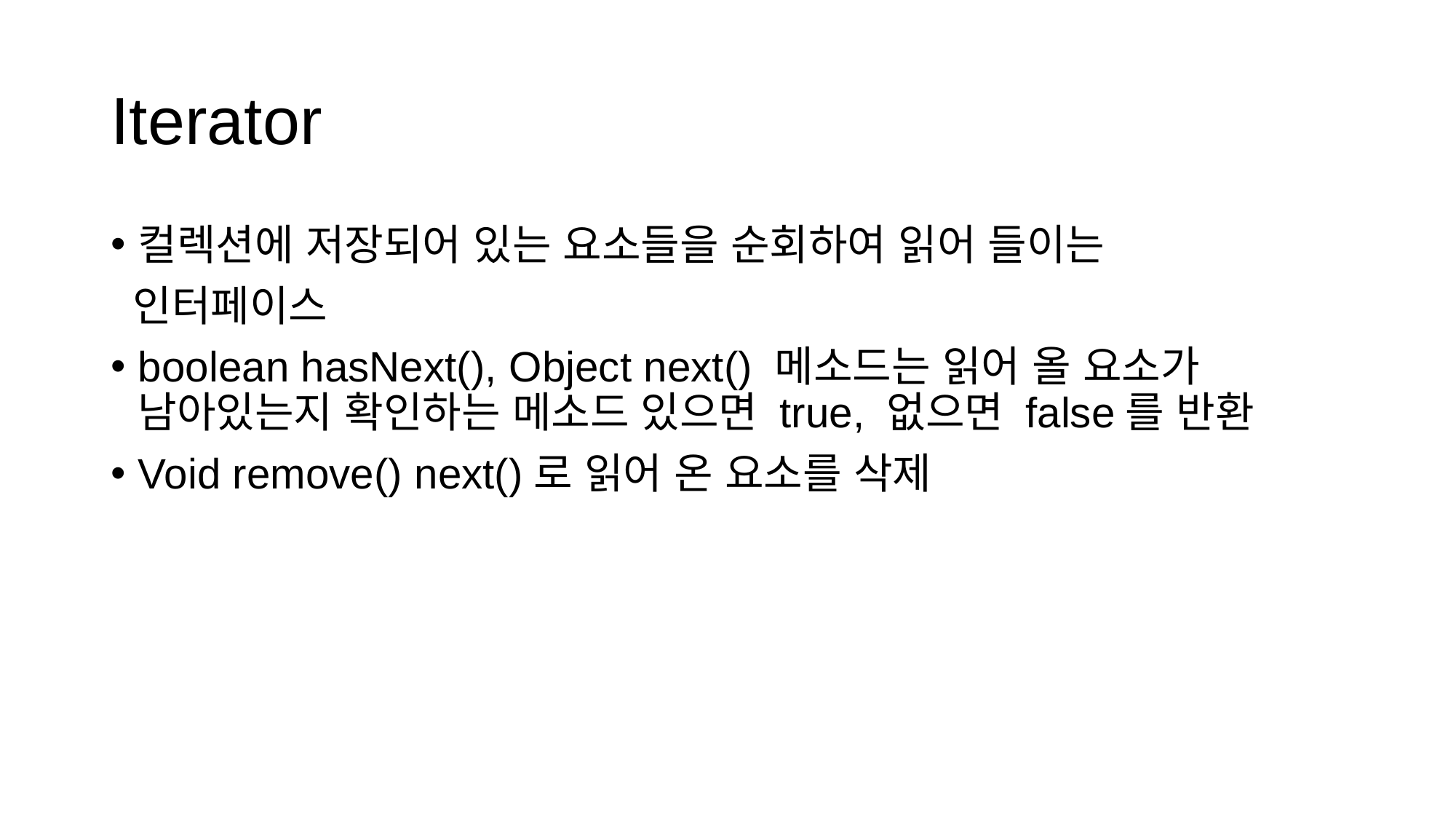

# Iterator
컬렉션에 저장되어 있는 요소들을 순회하여 읽어 들이는
 인터페이스
boolean hasNext(), Object next() 메소드는 읽어 올 요소가 남아있는지 확인하는 메소드 있으면 true, 없으면 false를 반환
Void remove() next()로 읽어 온 요소를 삭제